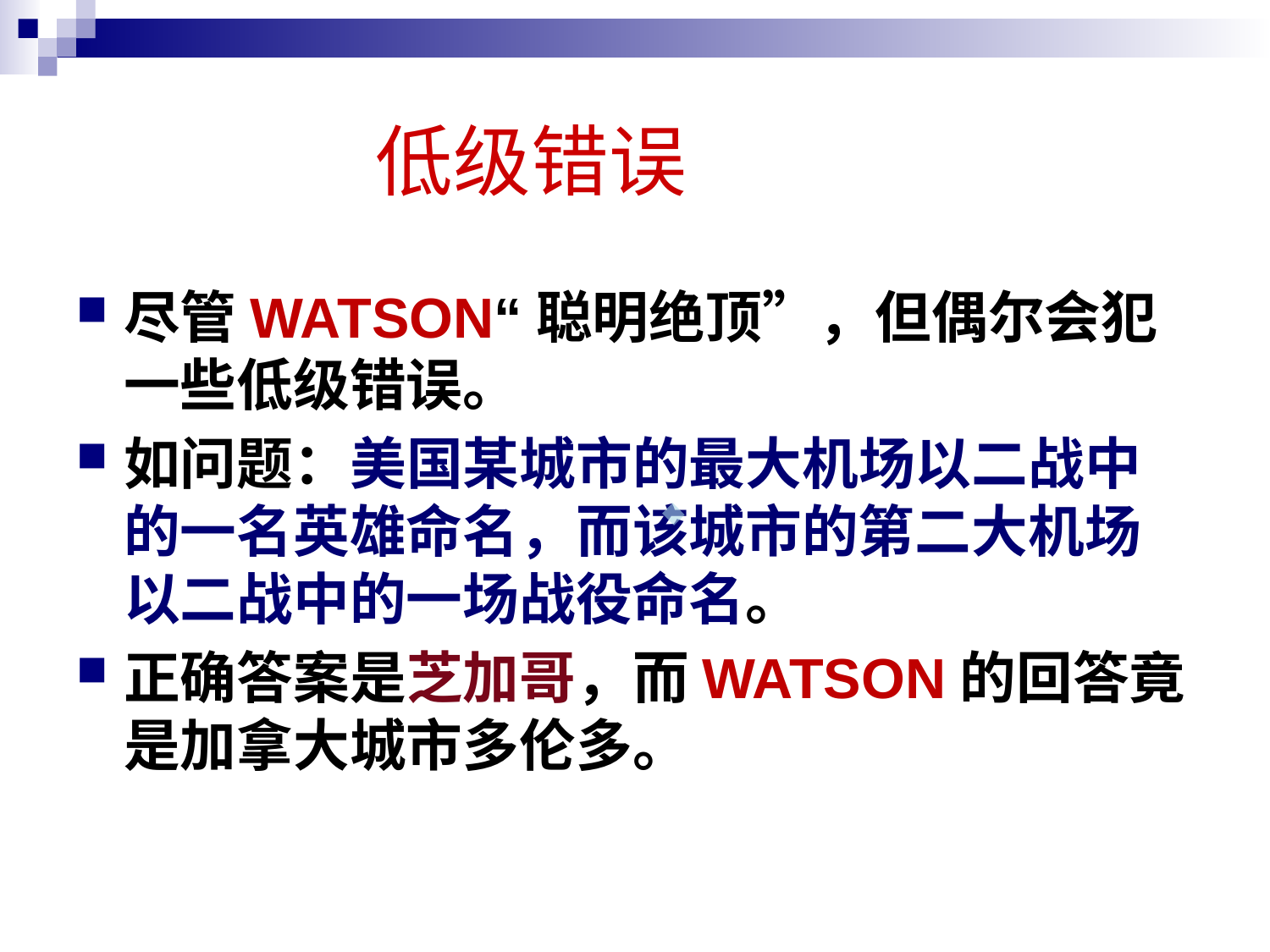

# 低级错误
尽管WATSON“聪明绝顶”，但偶尔会犯一些低级错误。
如问题：美国某城市的最大机场以二战中的一名英雄命名，而该城市的第二大机场以二战中的一场战役命名。
正确答案是芝加哥，而WATSON的回答竟是加拿大城市多伦多。
.